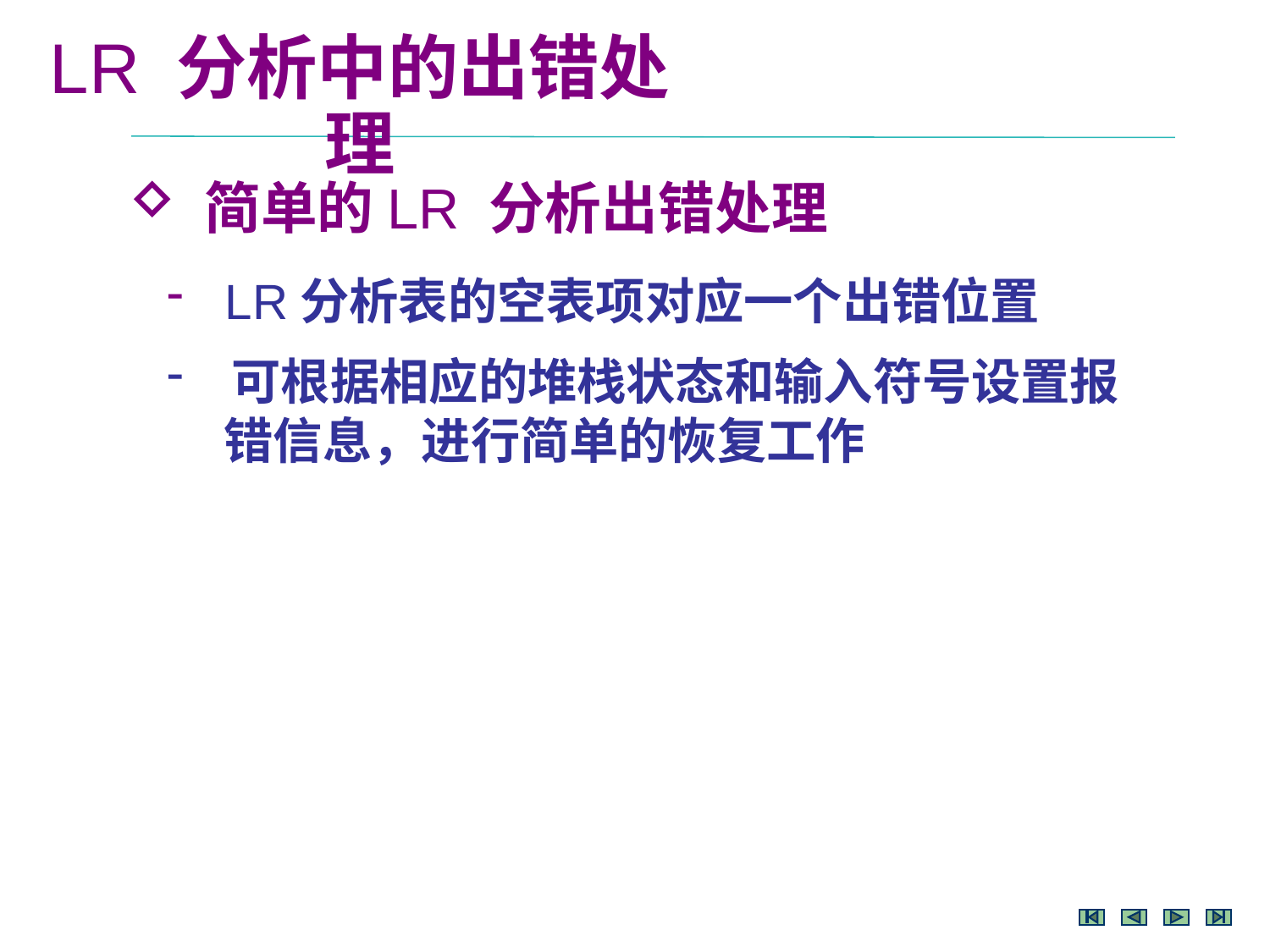

LR 分析中的出错处理
 简单的LR 分析出错处理
  LR分析表的空表项对应一个出错位置

  可根据相应的堆栈状态和输入符号设置报
    错信息，进行简单的恢复工作